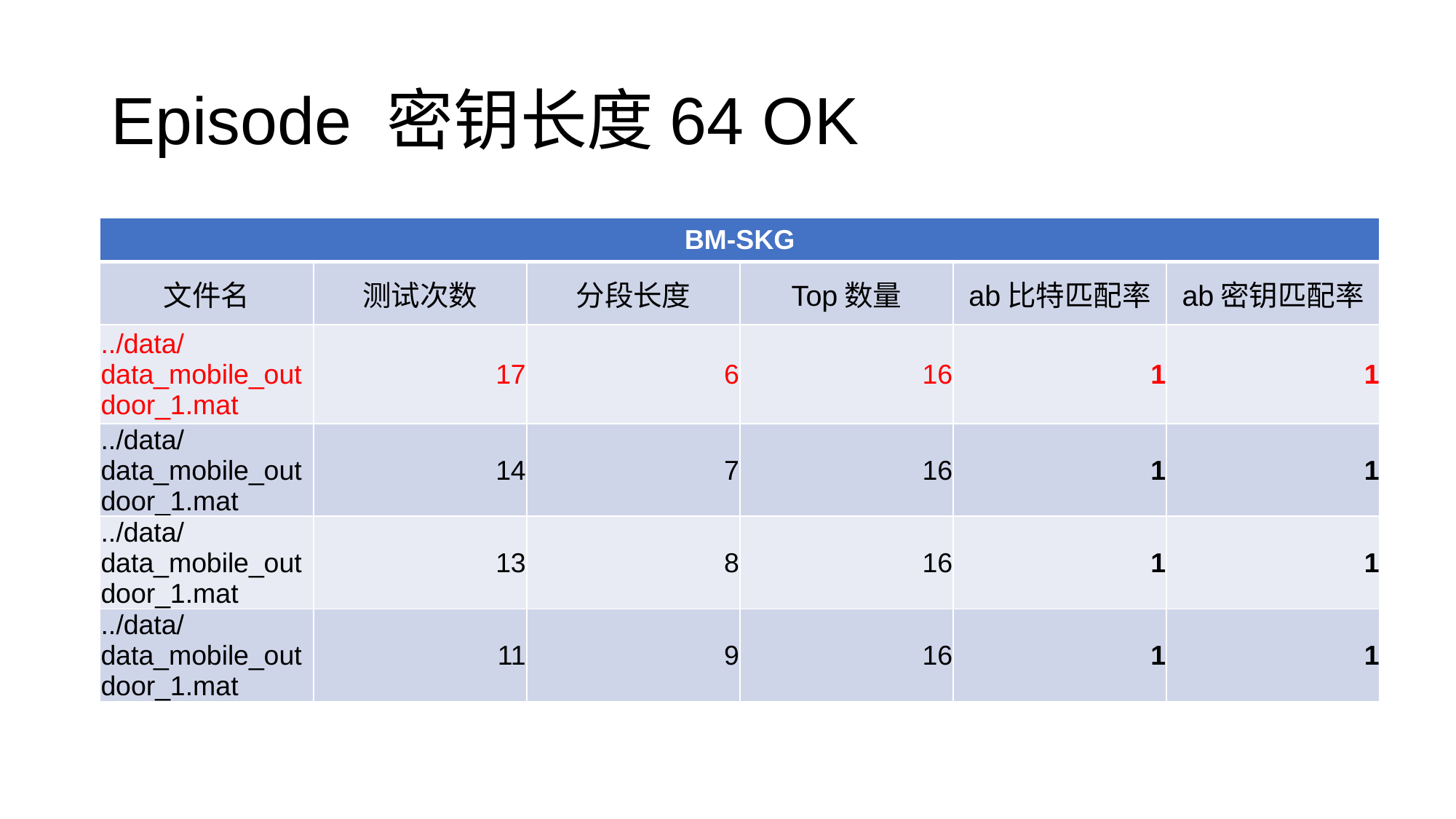

# Episode 密钥长度64 OK
| BM-SKG |  |  |  |  |  |
| --- | --- | --- | --- | --- | --- |
| 文件名 | 测试次数 | 分段长度 | Top数量 | ab比特匹配率 | ab密钥匹配率 |
| ../data/data\_mobile\_outdoor\_1.mat | 17 | 6 | 16 | 1 | 1 |
| ../data/data\_mobile\_outdoor\_1.mat | 14 | 7 | 16 | 1 | 1 |
| ../data/data\_mobile\_outdoor\_1.mat | 13 | 8 | 16 | 1 | 1 |
| ../data/data\_mobile\_outdoor\_1.mat | 11 | 9 | 16 | 1 | 1 |